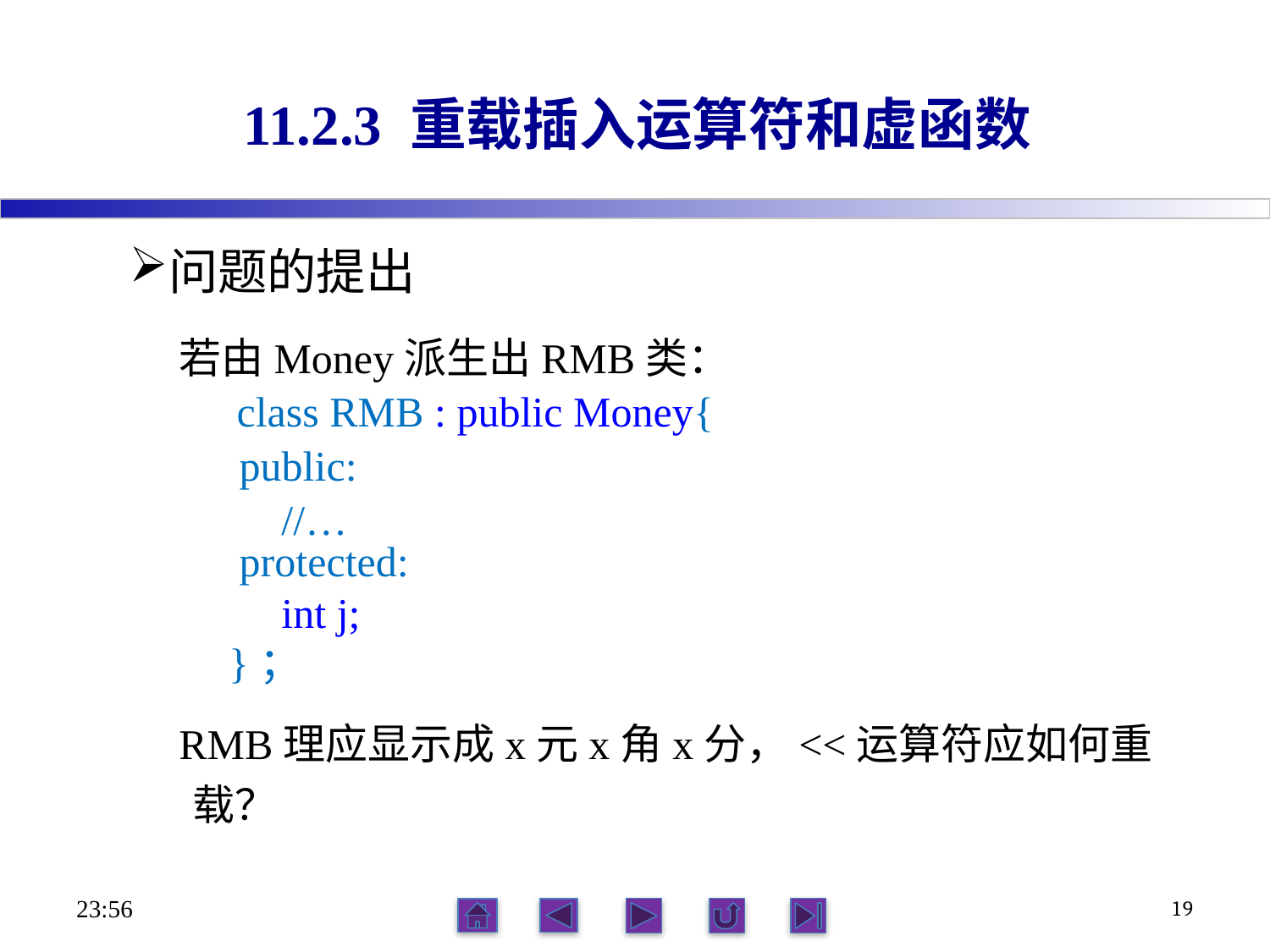

# 11.2.3 重载插入运算符和虚函数
问题的提出
若由Money派生出RMB类：
 class RMB : public Money{
 public:
     //…
 protected:
     int j;
}；
RMB理应显示成x元x角x分，<<运算符应如何重载？

23:56
19